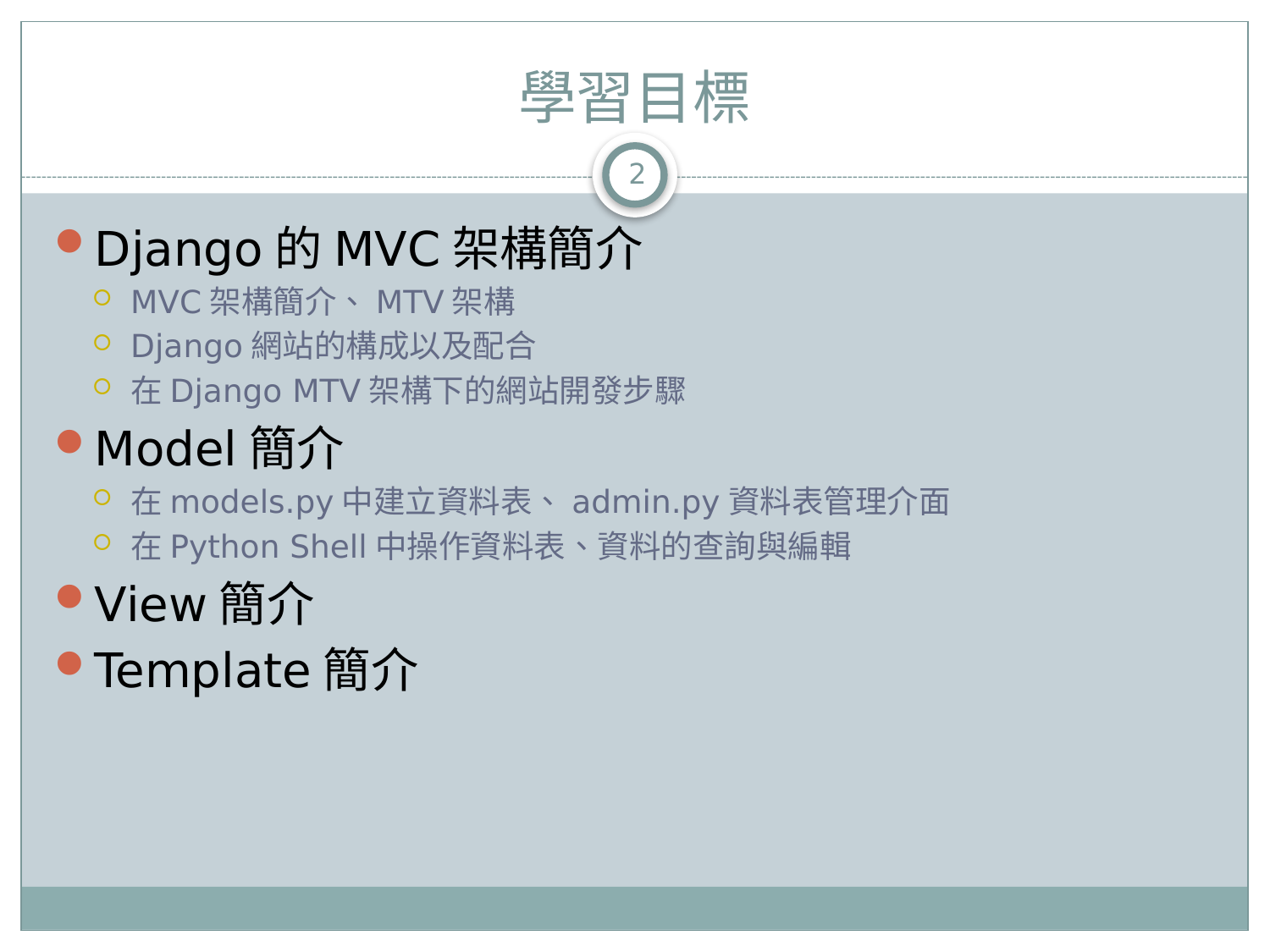

# 學習目標
2
Django的MVC架構簡介
MVC架構簡介、MTV架構
Django網站的構成以及配合
在Django MTV架構下的網站開發步驟
Model簡介
在models.py中建立資料表、admin.py資料表管理介面
在Python Shell中操作資料表、資料的查詢與編輯
View簡介
Template簡介